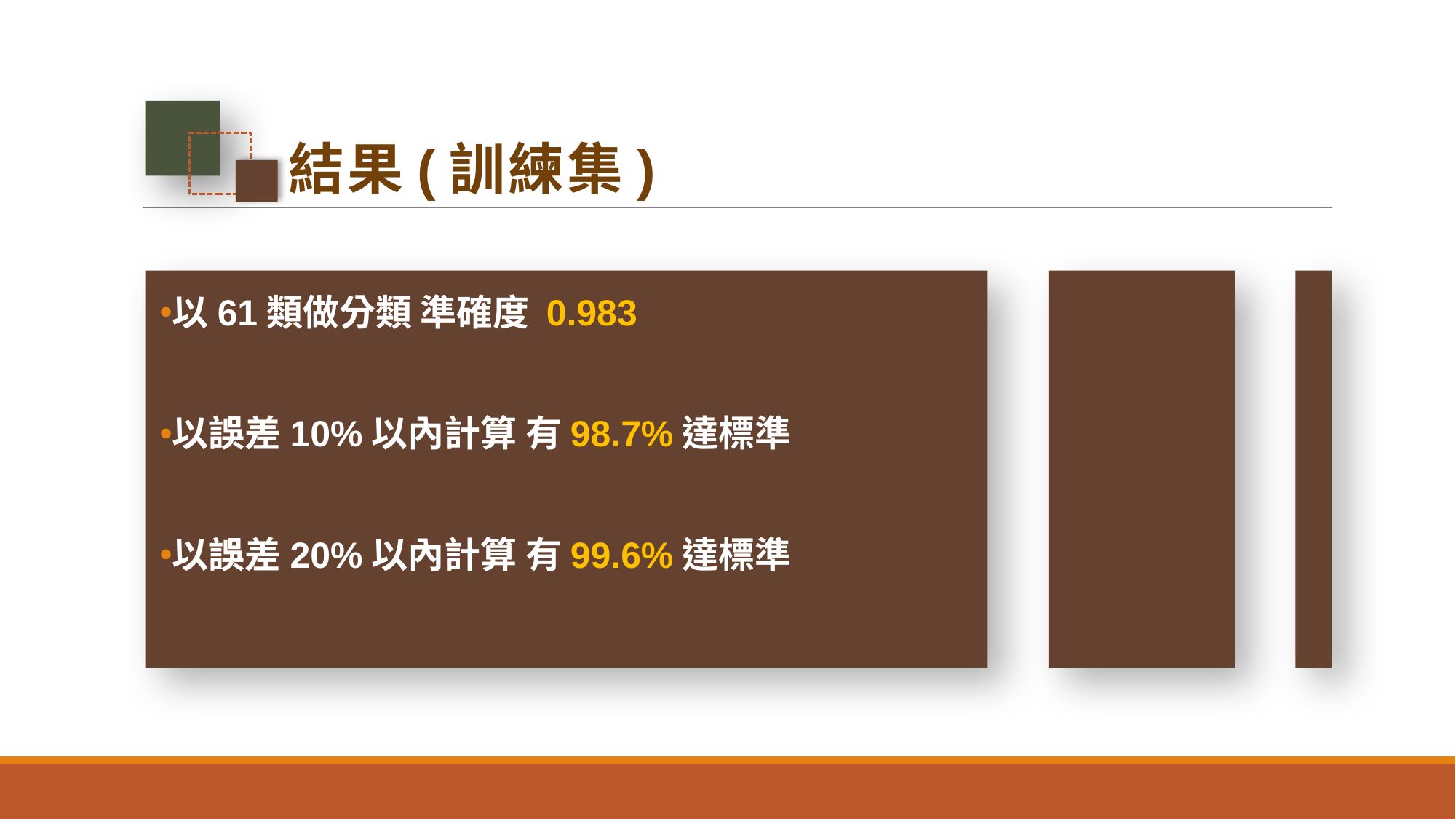

結果(訓練集)

以61類做分類 準確度 0.983

以誤差10%以內計算 有98.7%達標準

以誤差20%以內計算 有99.6%達標準